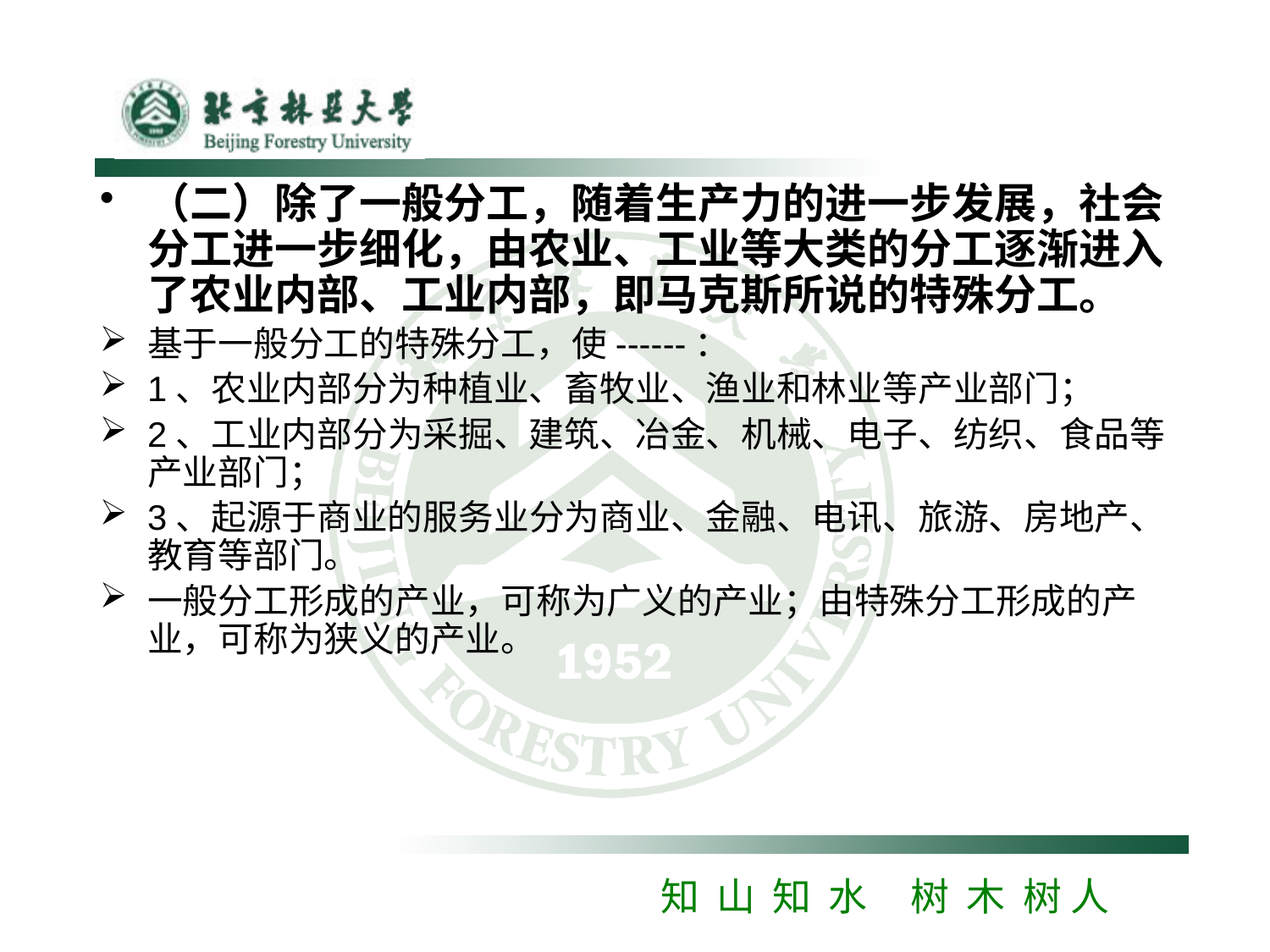

#
（二）除了一般分工，随着生产力的进一步发展，社会分工进一步细化，由农业、工业等大类的分工逐渐进入了农业内部、工业内部，即马克斯所说的特殊分工。
基于一般分工的特殊分工，使------：
1、农业内部分为种植业、畜牧业、渔业和林业等产业部门；
2、工业内部分为采掘、建筑、冶金、机械、电子、纺织、食品等产业部门；
3、起源于商业的服务业分为商业、金融、电讯、旅游、房地产、教育等部门。
一般分工形成的产业，可称为广义的产业；由特殊分工形成的产业，可称为狭义的产业。